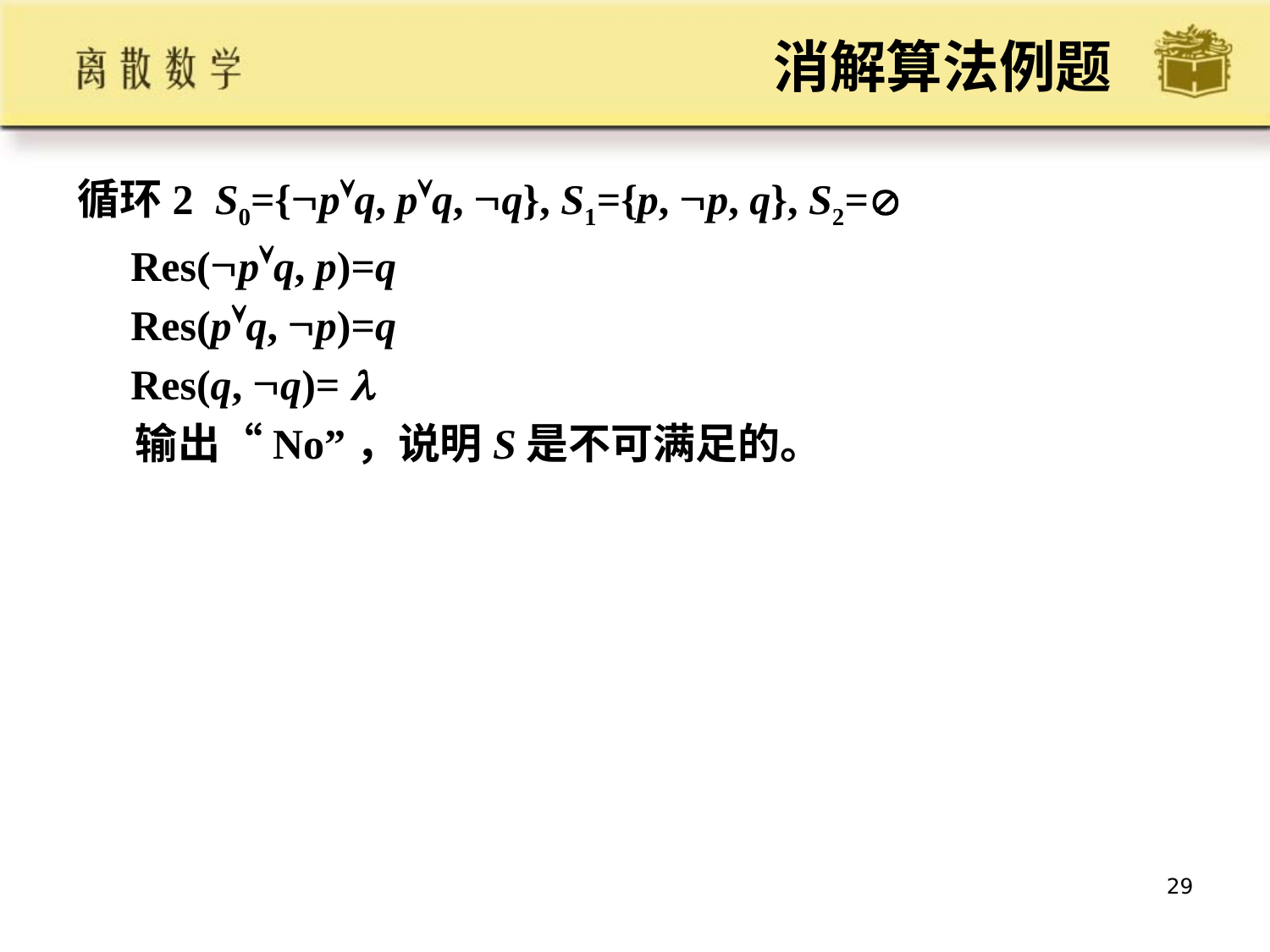

# 消解算法例题
循环2  S0={¬p∨q, p∨q, ¬q}, S1={p, ¬p, q}, S2=∅
     Res(¬p∨q, p)=q
     Res(p∨q, ¬p)=q
     Res(q, ¬q)= λ
     输出“No”，说明S是不可满足的。
29